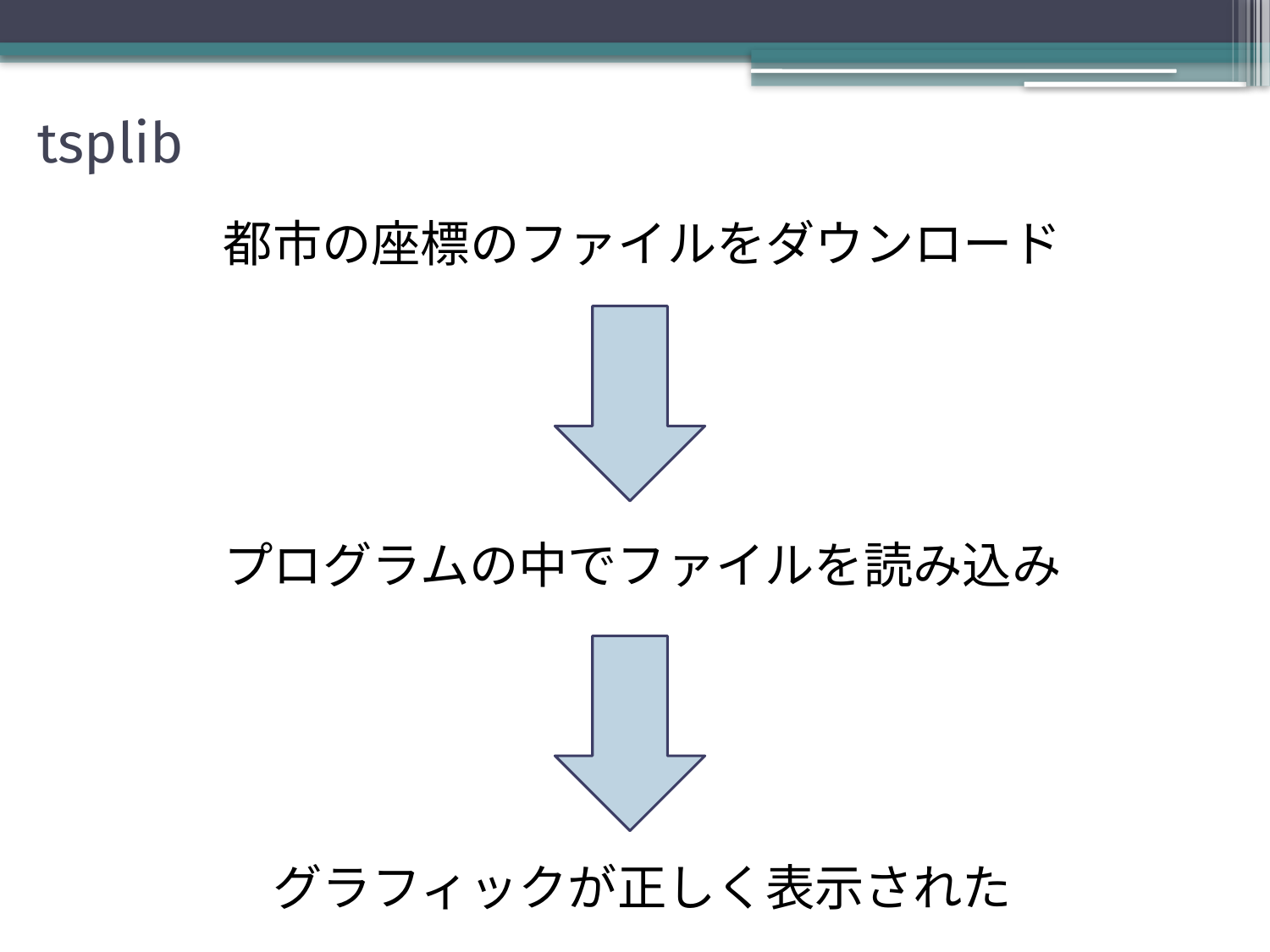

# tsplib
都市の座標のファイルをダウンロード

プログラムの中でファイルを読み込み

グラフィックが正しく表示された